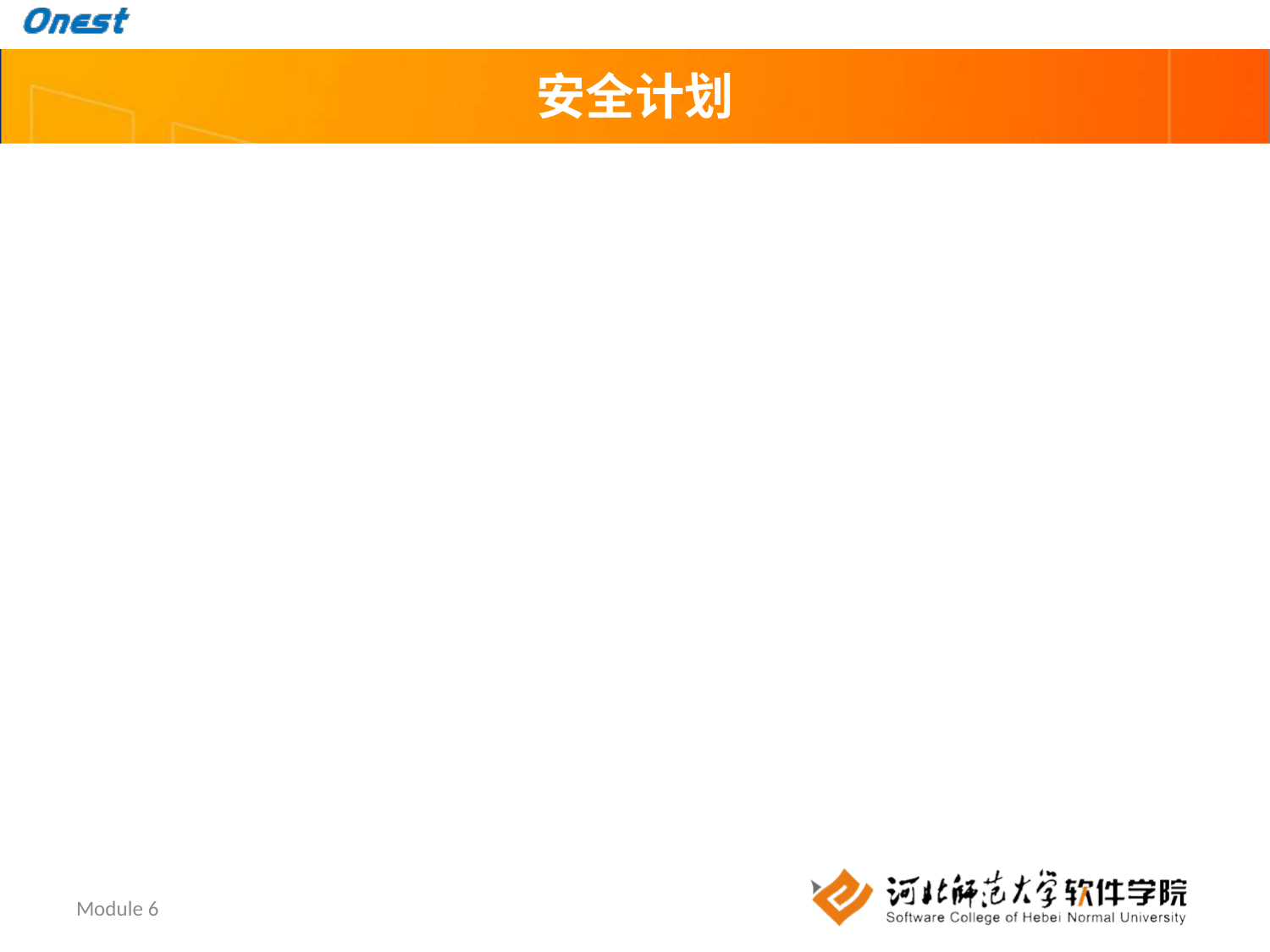

# 安全计划
安全计划描述：
建立的安全准则将如何被实现
执行什么操作来缓解安全准则中缺失的风险
建立的安全措施与完成的项目冲突时应采取哪些必要的临时措施
Module 6